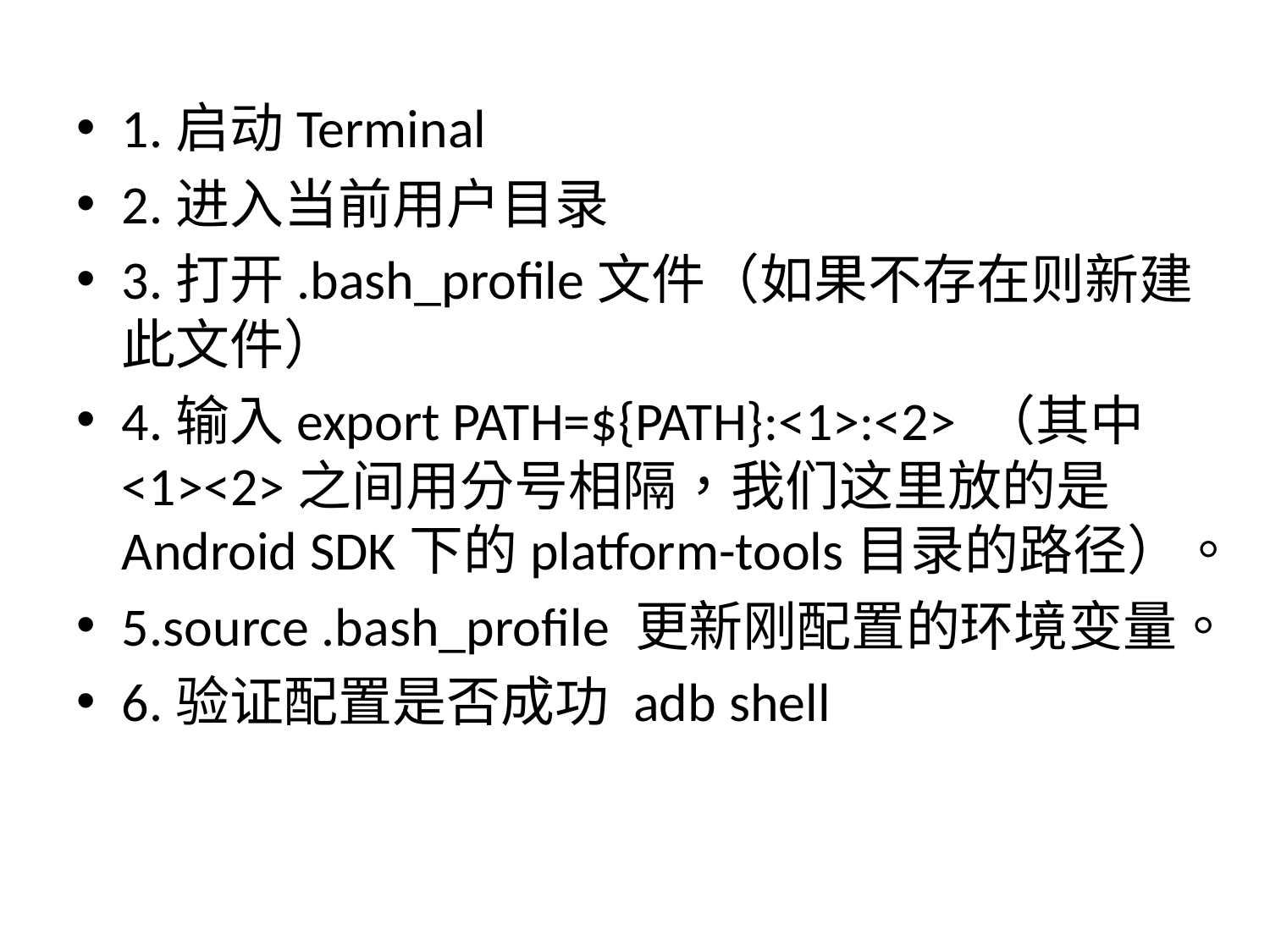

#
1.启动Terminal
2.进入当前用户目录
3.打开.bash_profile文件（如果不存在则新建此文件）
4.输入export PATH=${PATH}:<1>:<2> （其中<1><2>之间用分号相隔，我们这里放的是Android SDK下的platform-tools目录的路径）。
5.source .bash_profile 更新刚配置的环境变量。
6.验证配置是否成功 adb shell